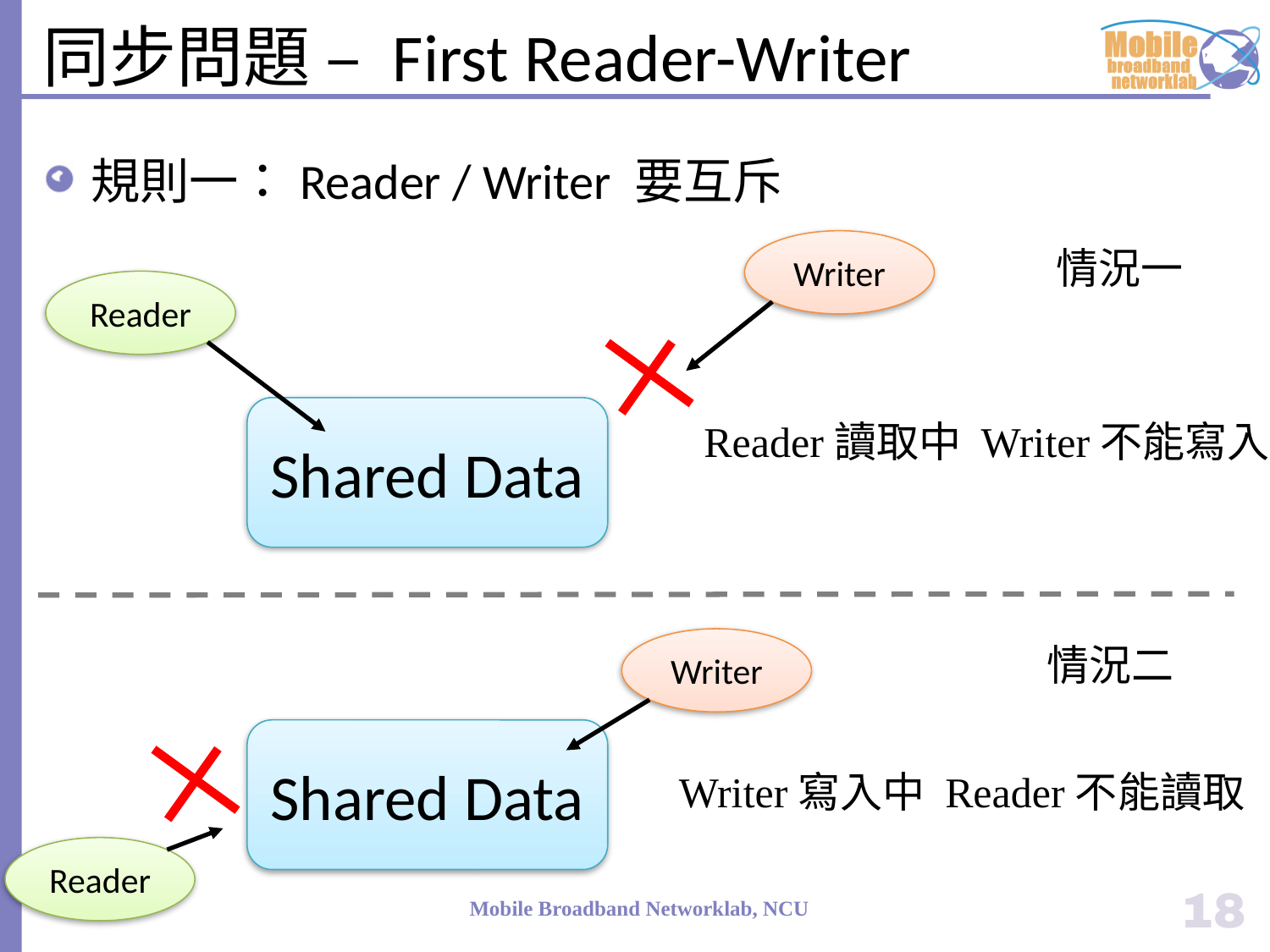

# 同步問題 – First Reader-Writer
規則一：Reader / Writer 要互斥

Writer
情況一
Reader
Shared Data
Reader讀取中 Writer不能寫入
Writer
情況二
Shared Data
Writer寫入中 Reader不能讀取
Reader
18